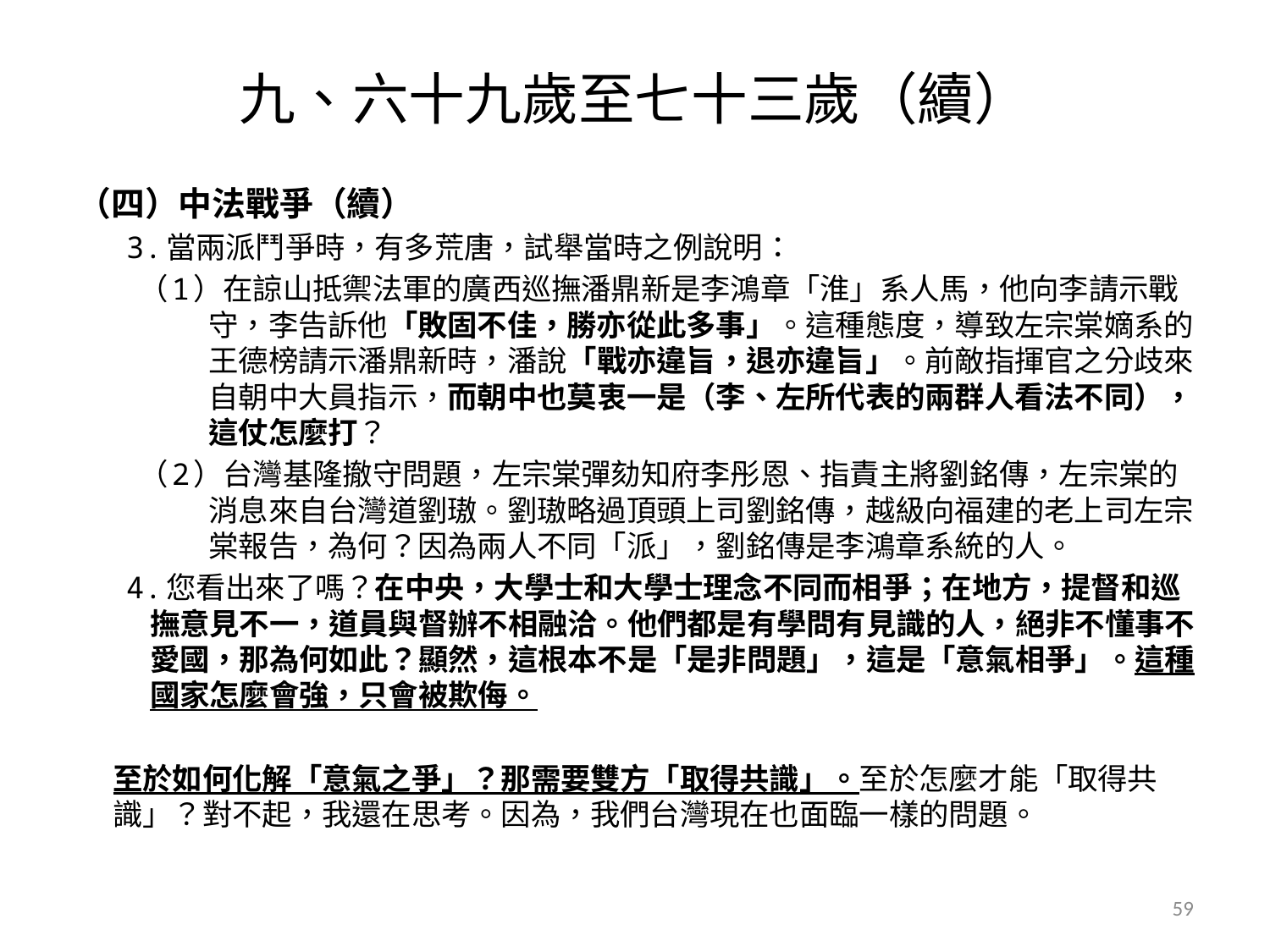

# 九、六十九歲至七十三歲（續）
（四）中法戰爭（續）
3.當兩派鬥爭時，有多荒唐，試舉當時之例說明：
（1）在諒山抵禦法軍的廣西巡撫潘鼎新是李鴻章「淮」系人馬，他向李請示戰守，李告訴他「敗固不佳，勝亦從此多事」。這種態度，導致左宗棠嫡系的王德榜請示潘鼎新時，潘說「戰亦違旨，退亦違旨」。前敵指揮官之分歧來自朝中大員指示，而朝中也莫衷一是（李、左所代表的兩群人看法不同），這仗怎麼打？
（2）台灣基隆撤守問題，左宗棠彈劾知府李彤恩、指責主將劉銘傳，左宗棠的消息來自台灣道劉璈。劉璈略過頂頭上司劉銘傳，越級向福建的老上司左宗棠報告，為何？因為兩人不同「派」，劉銘傳是李鴻章系統的人。
4.您看出來了嗎？在中央，大學士和大學士理念不同而相爭；在地方，提督和巡撫意見不一，道員與督辦不相融洽。他們都是有學問有見識的人，絕非不懂事不愛國，那為何如此？顯然，這根本不是「是非問題」，這是「意氣相爭」。這種國家怎麼會強，只會被欺侮。

至於如何化解「意氣之爭」？那需要雙方「取得共識」。至於怎麼才能「取得共識」？對不起，我還在思考。因為，我們台灣現在也面臨一樣的問題。

59